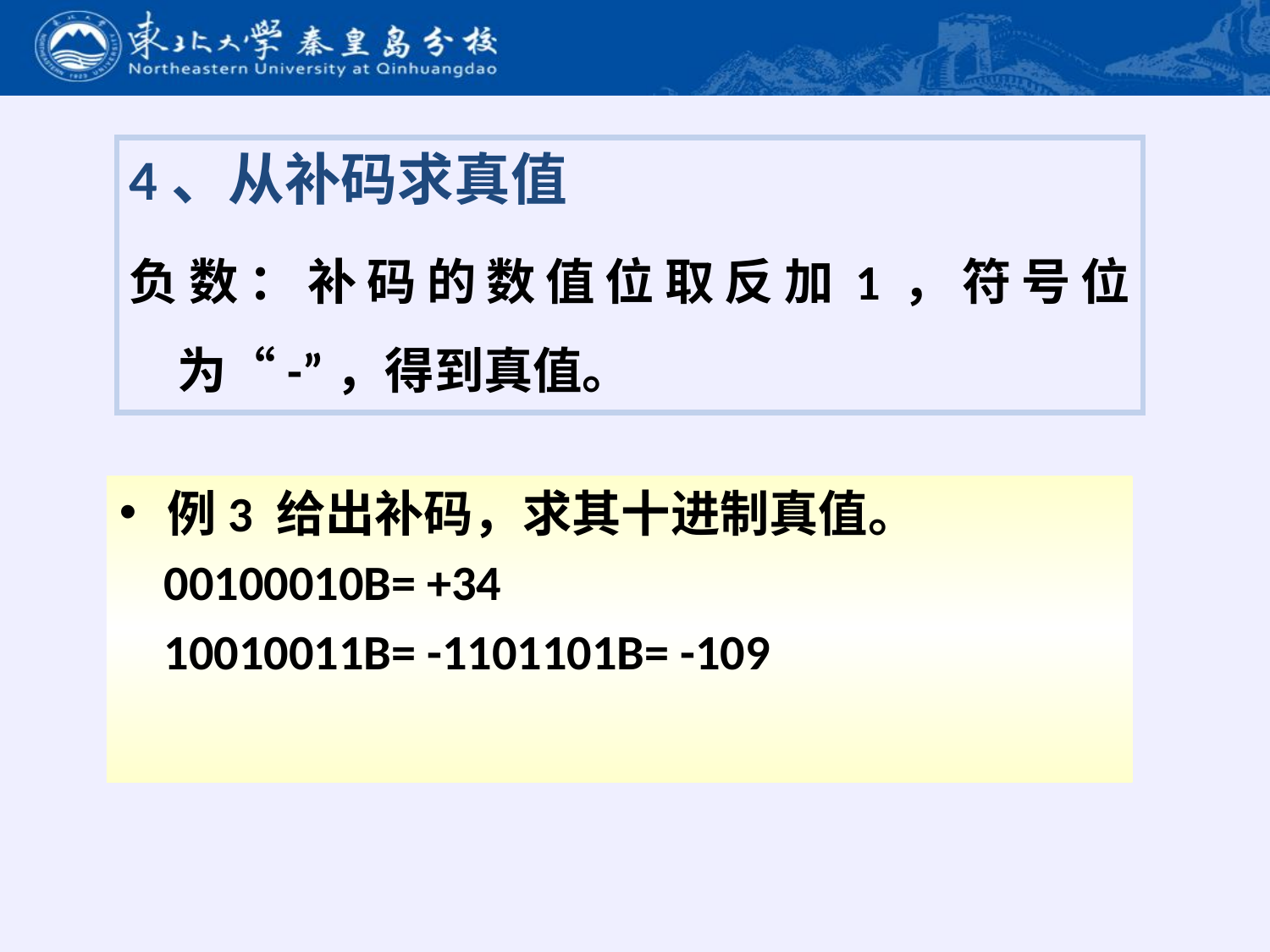

4、从补码求真值
负数：补码的数值位取反加1，符号位为“-”，得到真值。

例3 给出补码，求其十进制真值。
    00100010B= +34
    10010011B= -1101101B= -109